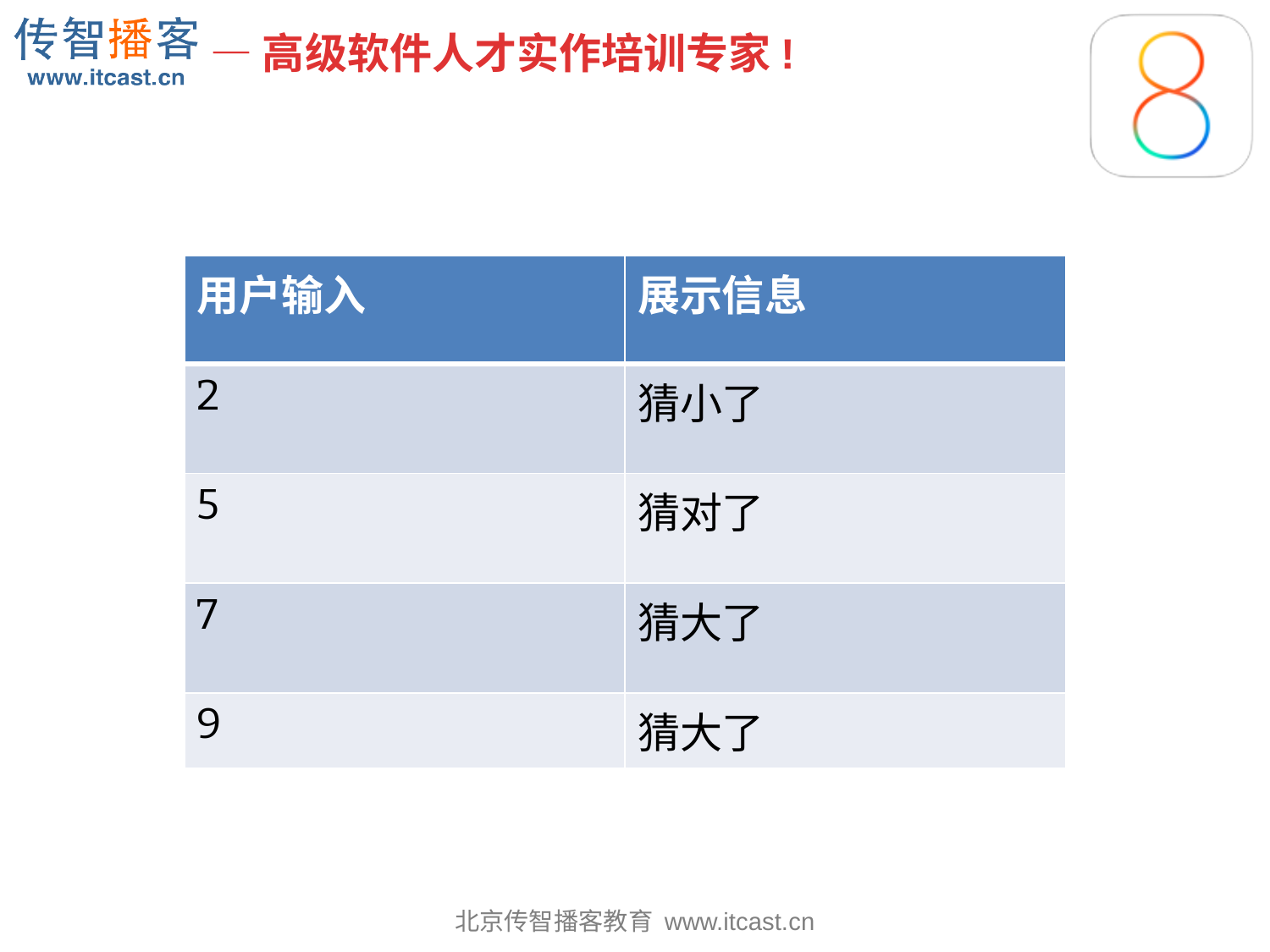

| 用户输入 | 展示信息 |
| --- | --- |
| 2 | 猜小了 |
| 5 | 猜对了 |
| 7 | 猜大了 |
| 9 | 猜大了 |